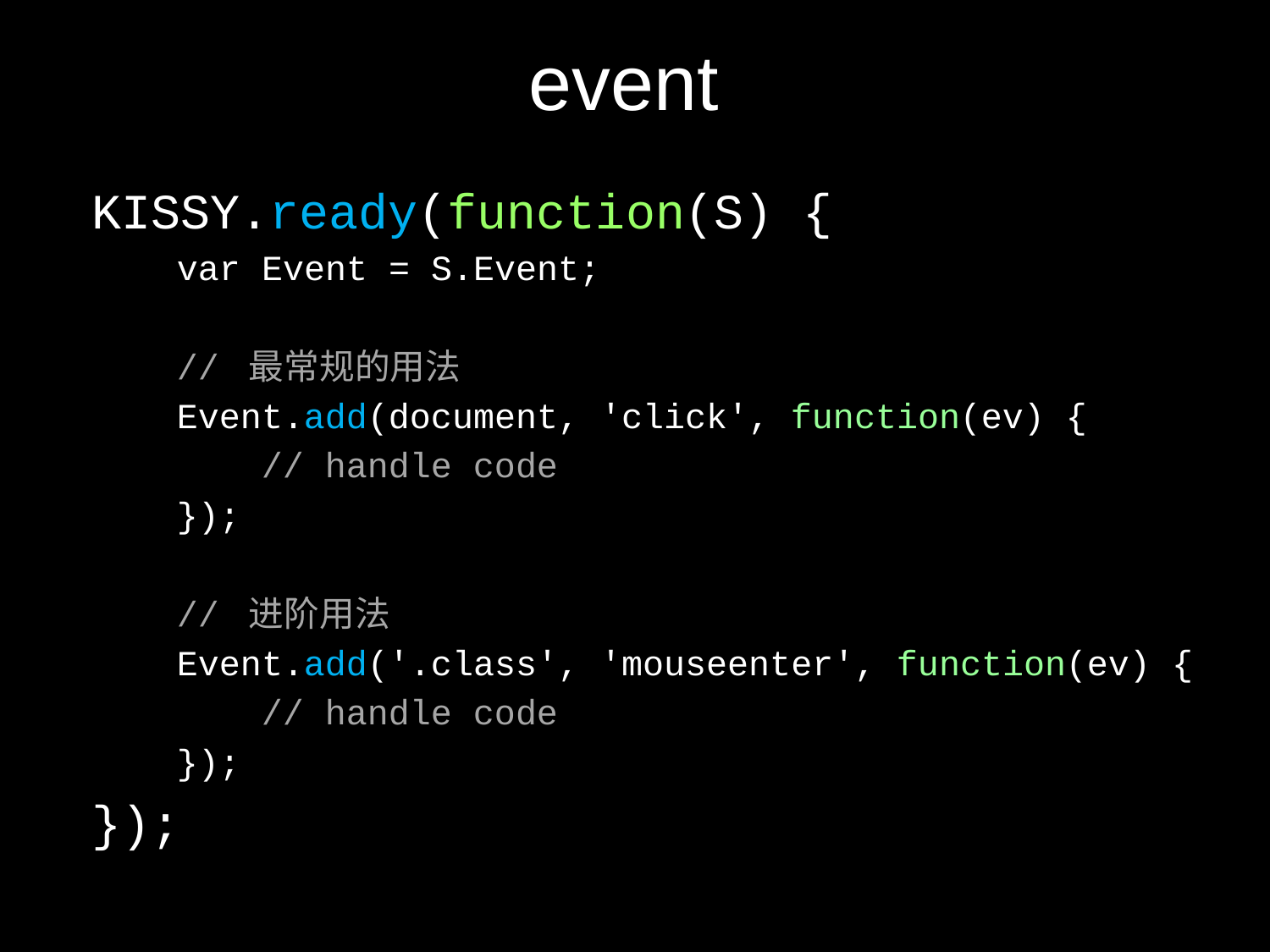

# event
KISSY.ready(function(S) {
    var Event = S.Event;

    // 最常规的用法
    Event.add(document, 'click', function(ev) {
        // handle code
    });

    // 进阶用法
    Event.add('.class', 'mouseenter', function(ev) {
        // handle code
    });
});